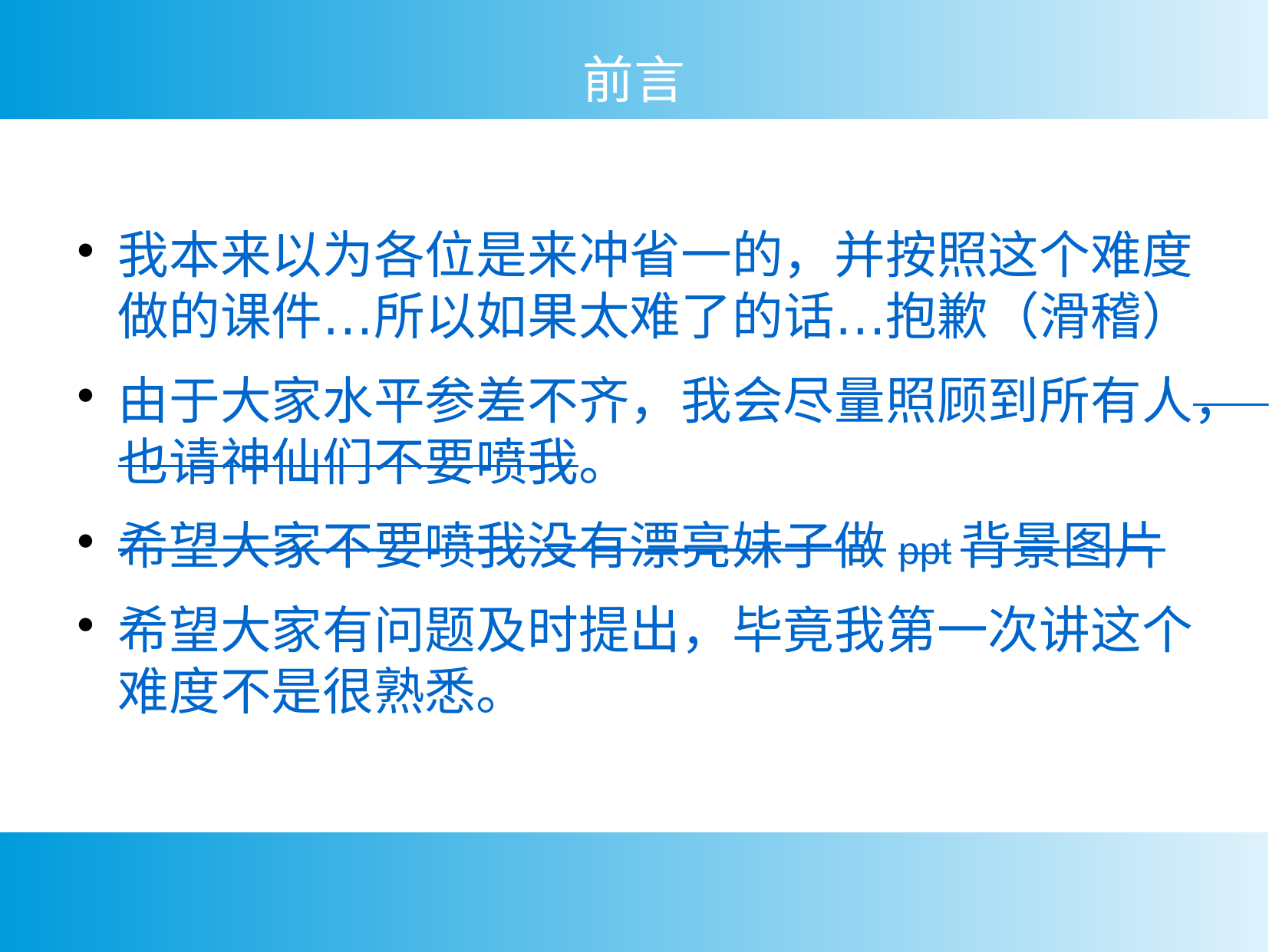

前言
我本来以为各位是来冲省一的，并按照这个难度做的课件…所以如果太难了的话…抱歉（滑稽）
由于大家水平参差不齐，我会尽量照顾到所有人，也请神仙们不要喷我。
希望大家不要喷我没有漂亮妹子做ppt背景图片
希望大家有问题及时提出，毕竟我第一次讲这个难度不是很熟悉。